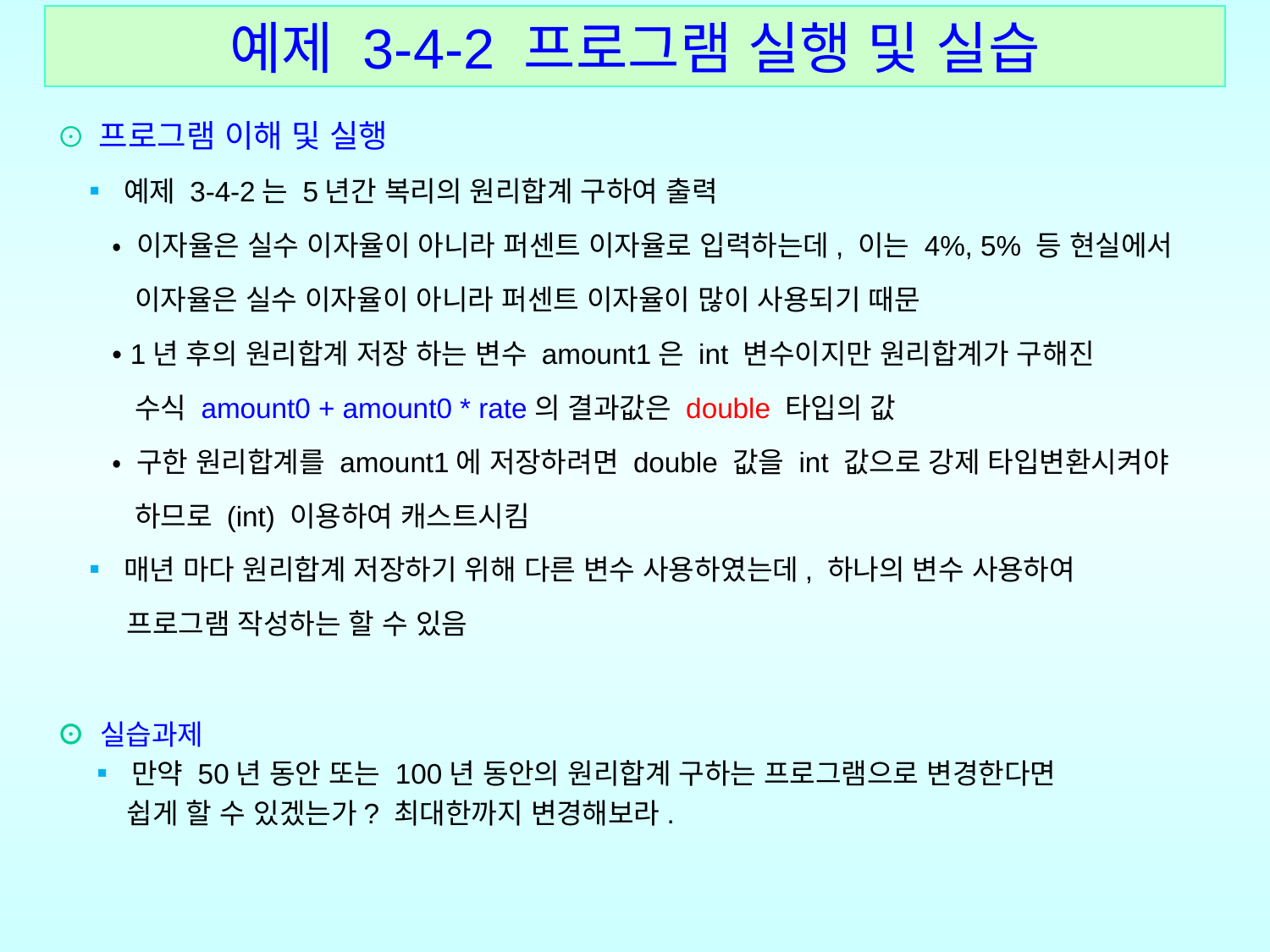

예제 3-4-2 프로그램 실행 및 실습
⊙ 프로그램 이해 및 실행
   ▪ 예제 3-4-2는 5년간 복리의 원리합계 구하여 출력
       • 이자율은 실수 이자율이 아니라 퍼센트 이자율로 입력하는데, 이는 4%, 5% 등 현실에서
         이자율은 실수 이자율이 아니라 퍼센트 이자율이 많이 사용되기 때문
       • 1년 후의 원리합계 저장 하는 변수 amount1은 int 변수이지만 원리합계가 구해진
         수식 amount0 + amount0 * rate의 결과값은 double 타입의 값
       • 구한 원리합계를 amount1에 저장하려면 double 값을 int 값으로 강제 타입변환시켜야
         하므로 (int) 이용하여 캐스트시킴
   ▪ 매년 마다 원리합계 저장하기 위해 다른 변수 사용하였는데, 하나의 변수 사용하여
        프로그램 작성하는 할 수 있음

⊙ 실습과제
    ▪ 만약 50년 동안 또는 100년 동안의 원리합계 구하는 프로그램으로 변경한다면
        쉽게 할 수 있겠는가? 최대한까지 변경해보라.